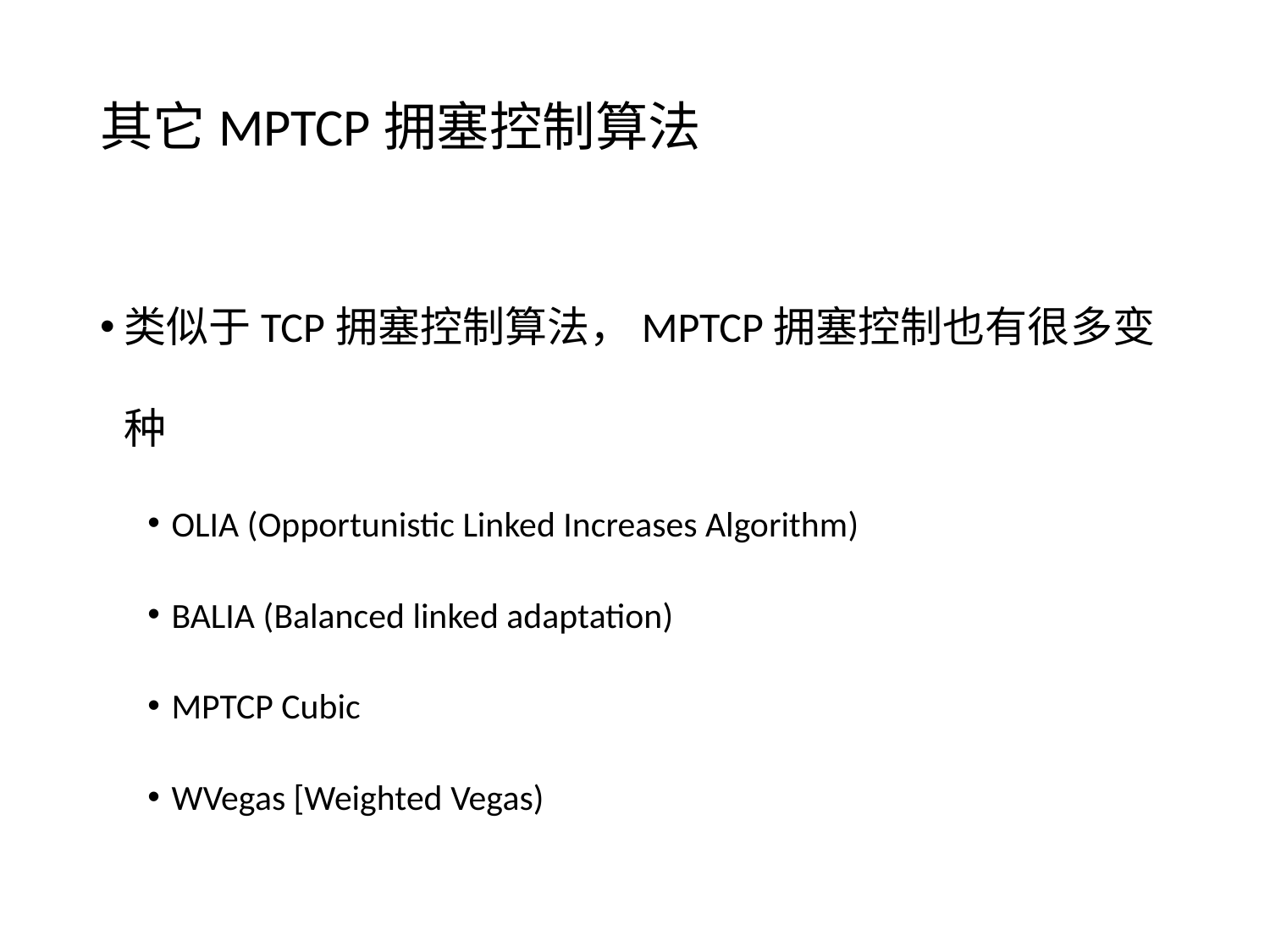

# 其它MPTCP拥塞控制算法
类似于TCP拥塞控制算法，MPTCP拥塞控制也有很多变种
OLIA (Opportunistic Linked Increases Algorithm)
BALIA (Balanced linked adaptation)
MPTCP Cubic
WVegas [Weighted Vegas)

85